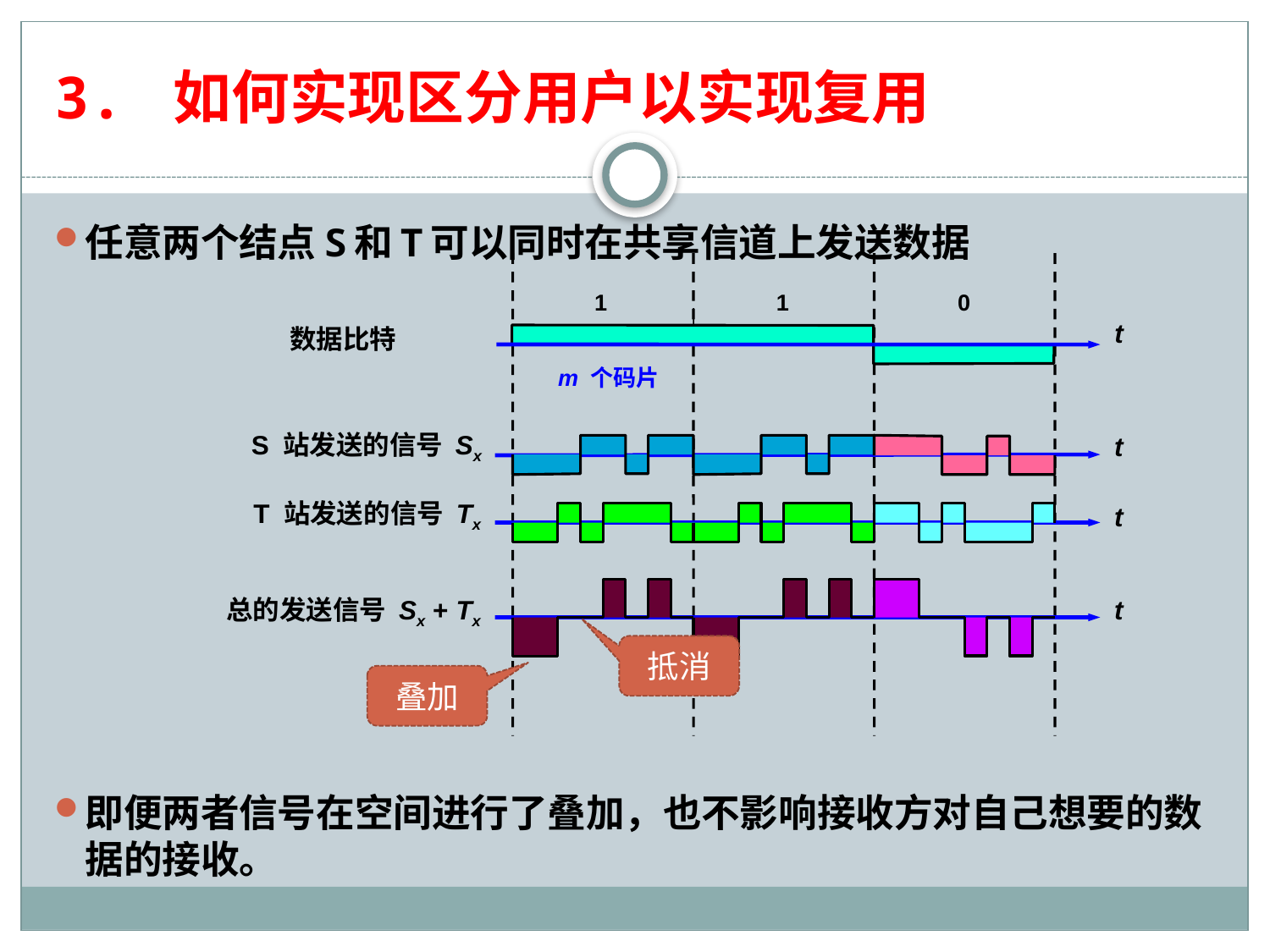

# 3. 如何实现区分用户以实现复用
任意两个结点S和T可以同时在共享信道上发送数据

即便两者信号在空间进行了叠加，也不影响接收方对自己想要的数据的接收。

1
1
0

t
数据比特

m 个码片
S 站发送的信号 Sx
t

T 站发送的信号 Tx
t

总的发送信号 Sx + Tx
t

抵消
叠加